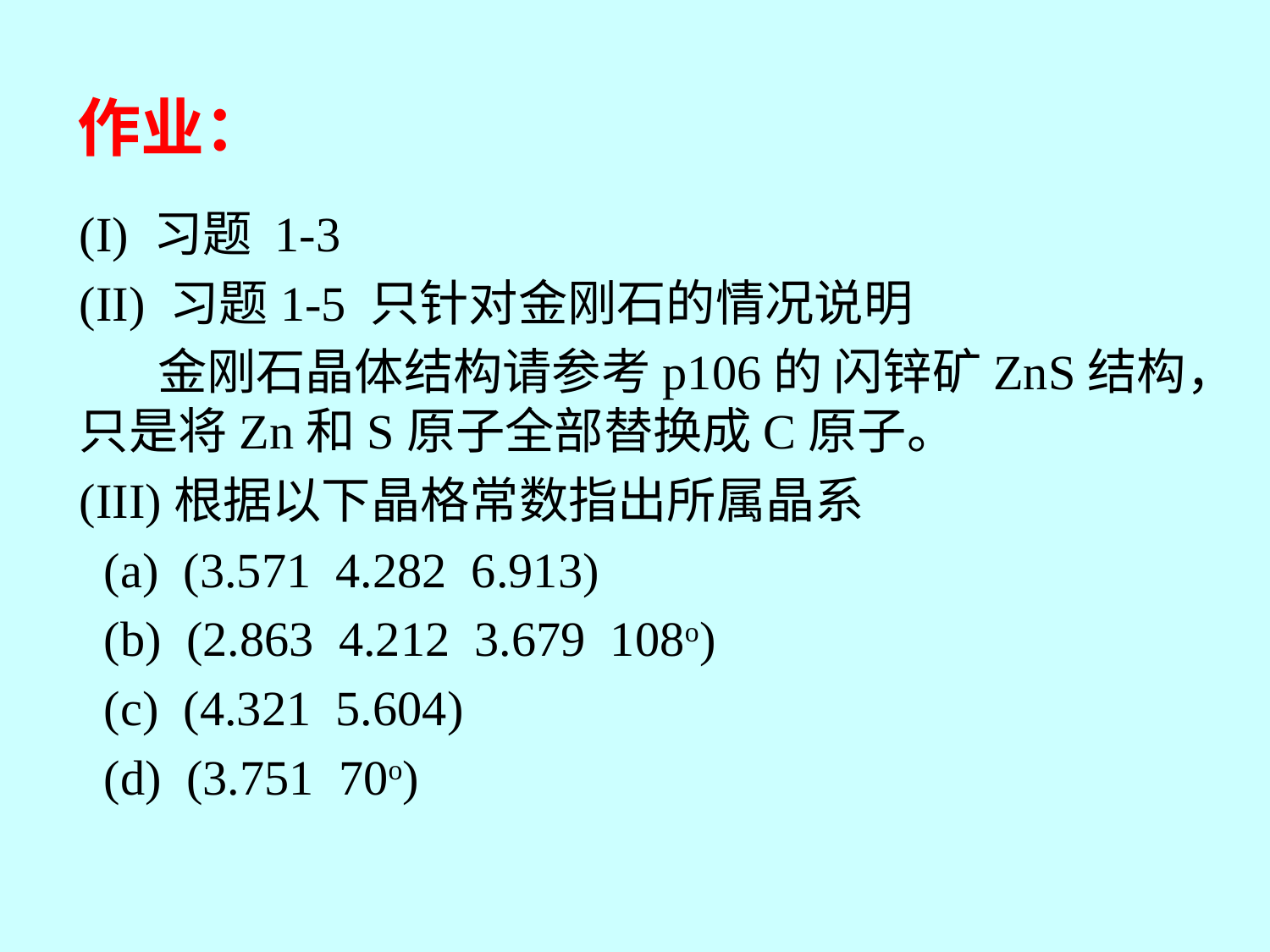

# 作业：
(I) 习题 1-3
(II) 习题1-5 只针对金刚石的情况说明
      金刚石晶体结构请参考p106的 闪锌矿ZnS结构，只是将Zn和S原子全部替换成C原子。
(III)根据以下晶格常数指出所属晶系
  (a)  (3.571  4.282  6.913)
  (b)  (2.863  4.212  3.679  108o)
  (c)  (4.321  5.604)
  (d)  (3.751  70o)